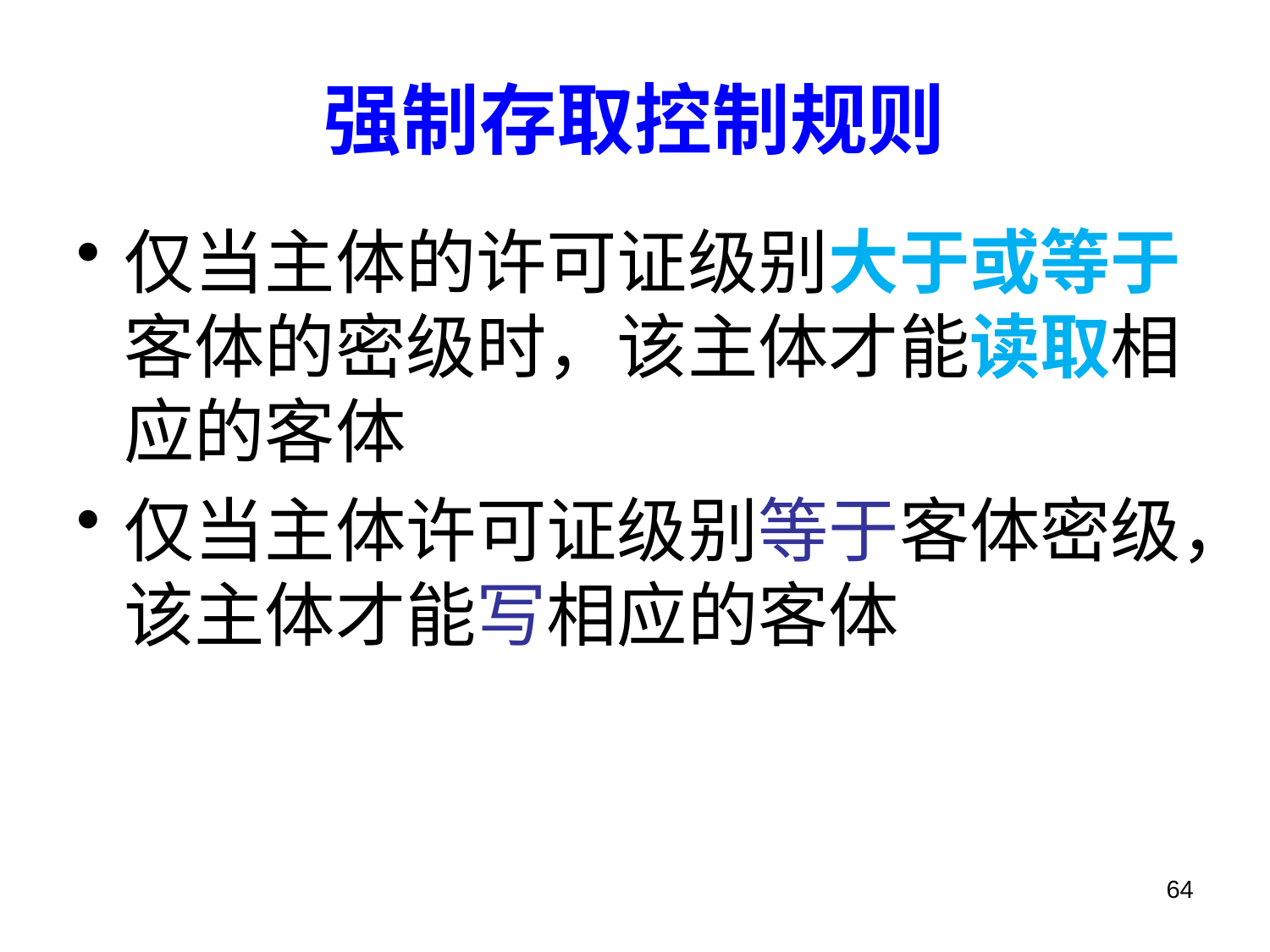

# 强制存取控制规则
仅当主体的许可证级别大于或等于客体的密级时，该主体才能读取相应的客体
仅当主体许可证级别等于客体密级，该主体才能写相应的客体
64